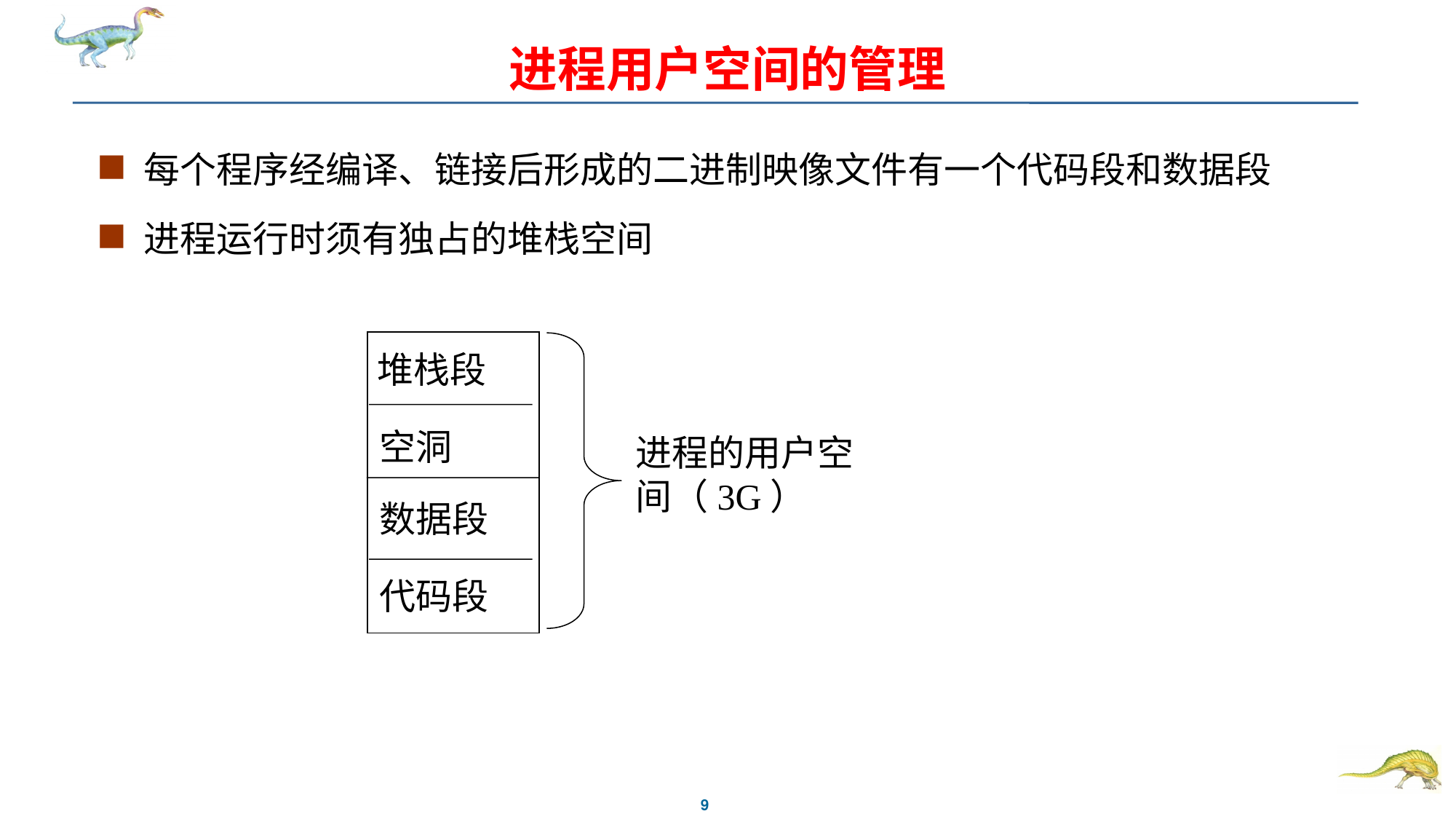

# 进程用户空间的管理
每个程序经编译、链接后形成的二进制映像文件有一个代码段和数据段
进程运行时须有独占的堆栈空间

堆栈段

空洞
进程的用户空间（3G）

数据段

代码段